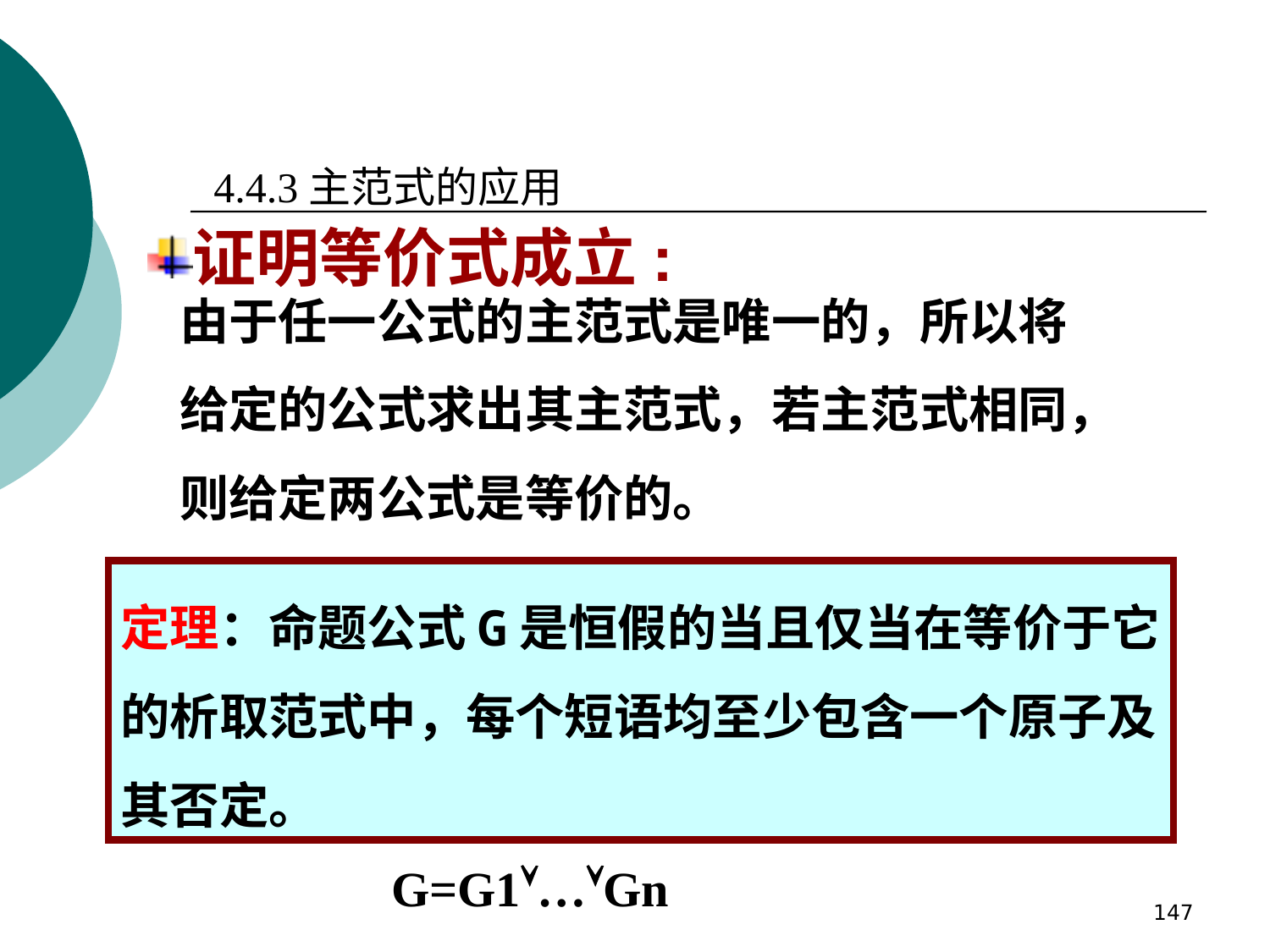

4.4.3主范式的应用
证明等价式成立:
由于任一公式的主范式是唯一的，所以将
给定的公式求出其主范式，若主范式相同，
则给定两公式是等价的。
定理：命题公式G是恒假的当且仅当在等价于它
的析取范式中，每个短语均至少包含一个原子及
其否定。
G=G1∨…∨Gn
147